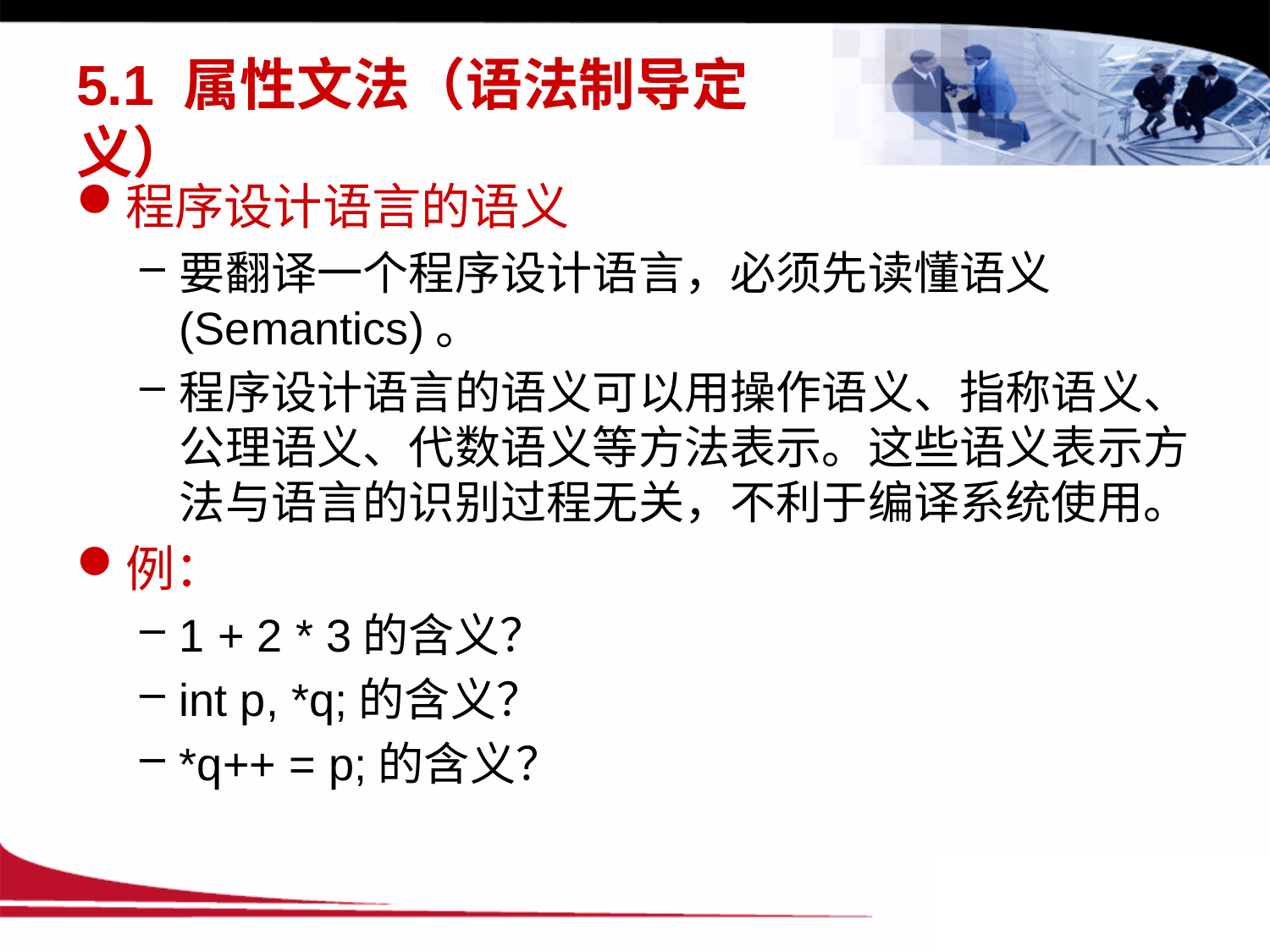

# 5.1 属性文法（语法制导定义）
程序设计语言的语义
要翻译一个程序设计语言，必须先读懂语义(Semantics)。
程序设计语言的语义可以用操作语义、指称语义、公理语义、代数语义等方法表示。这些语义表示方法与语言的识别过程无关，不利于编译系统使用。
例：
1 + 2 * 3的含义？
int p, *q;的含义？
*q++ = p;的含义？